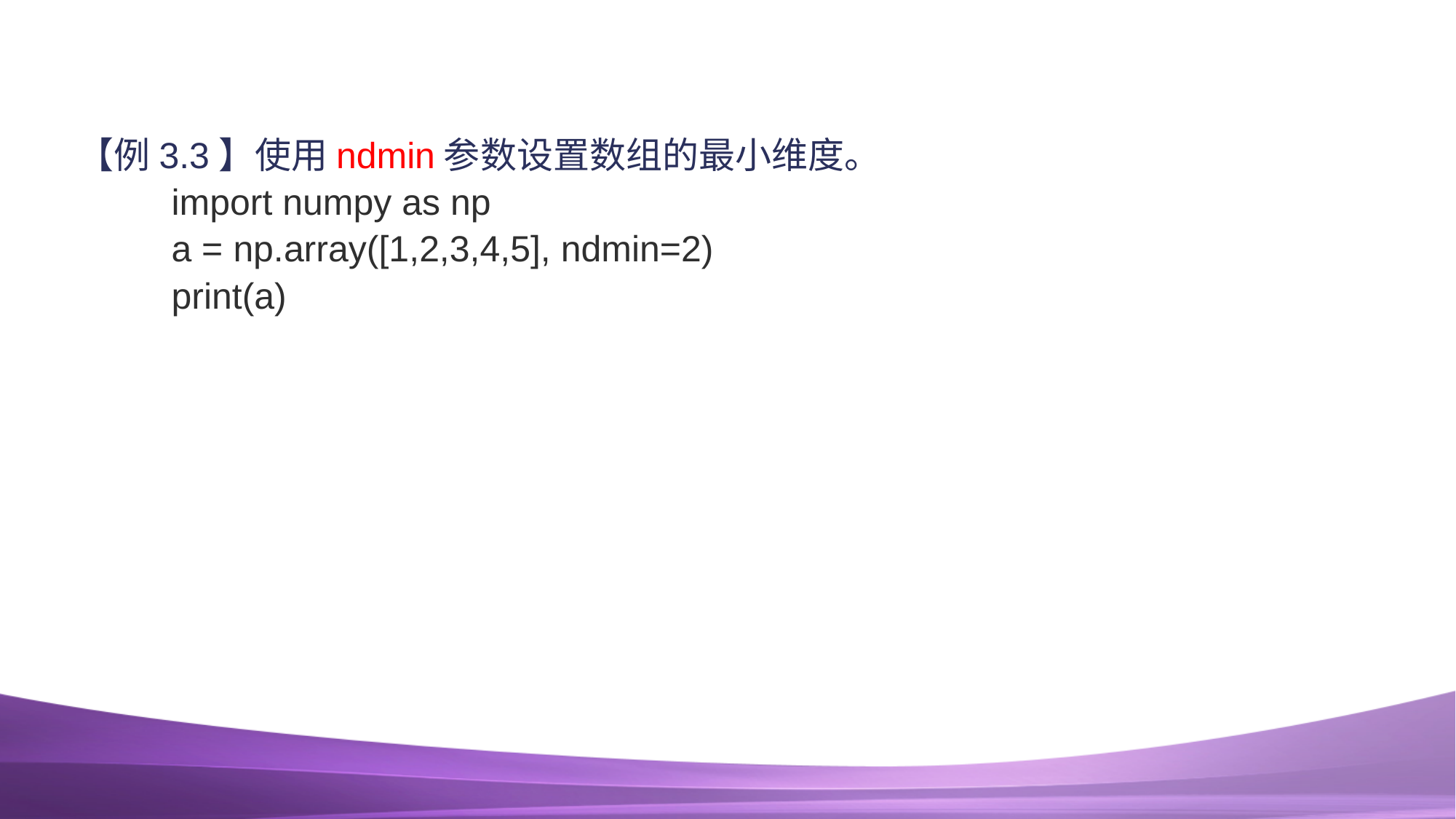

#
【例3.3】使用ndmin参数设置数组的最小维度。
import numpy as np
a = np.array([1,2,3,4,5], ndmin=2)
print(a)